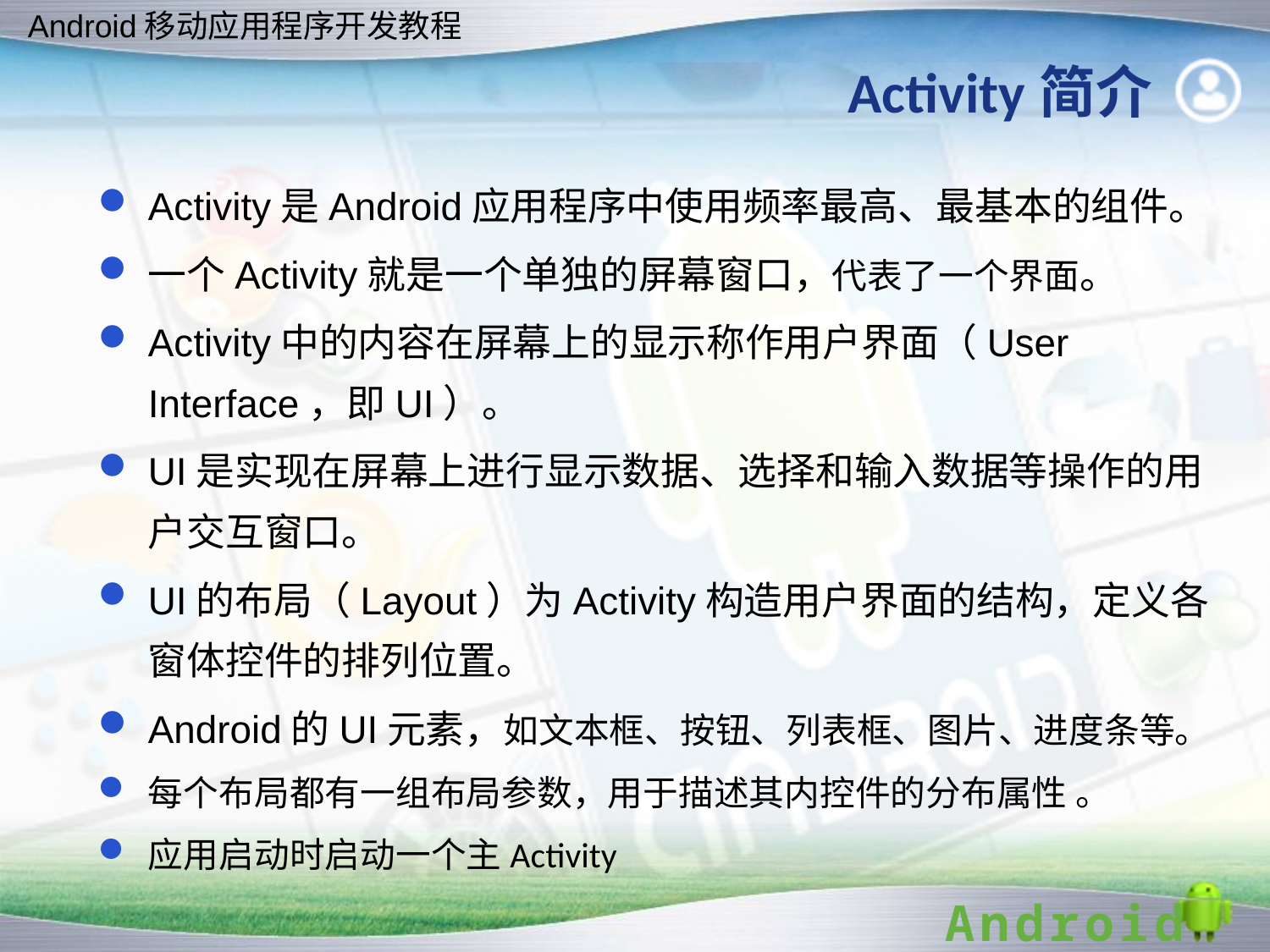

# Activity简介
Activity是Android应用程序中使用频率最高、最基本的组件。
一个Activity就是一个单独的屏幕窗口，代表了一个界面。
Activity中的内容在屏幕上的显示称作用户界面（User Interface，即UI）。
UI是实现在屏幕上进行显示数据、选择和输入数据等操作的用户交互窗口。
UI的布局（Layout）为Activity构造用户界面的结构，定义各窗体控件的排列位置。
Android的UI元素，如文本框、按钮、列表框、图片、进度条等。
每个布局都有一组布局参数，用于描述其内控件的分布属性 。
应用启动时启动一个主Activity